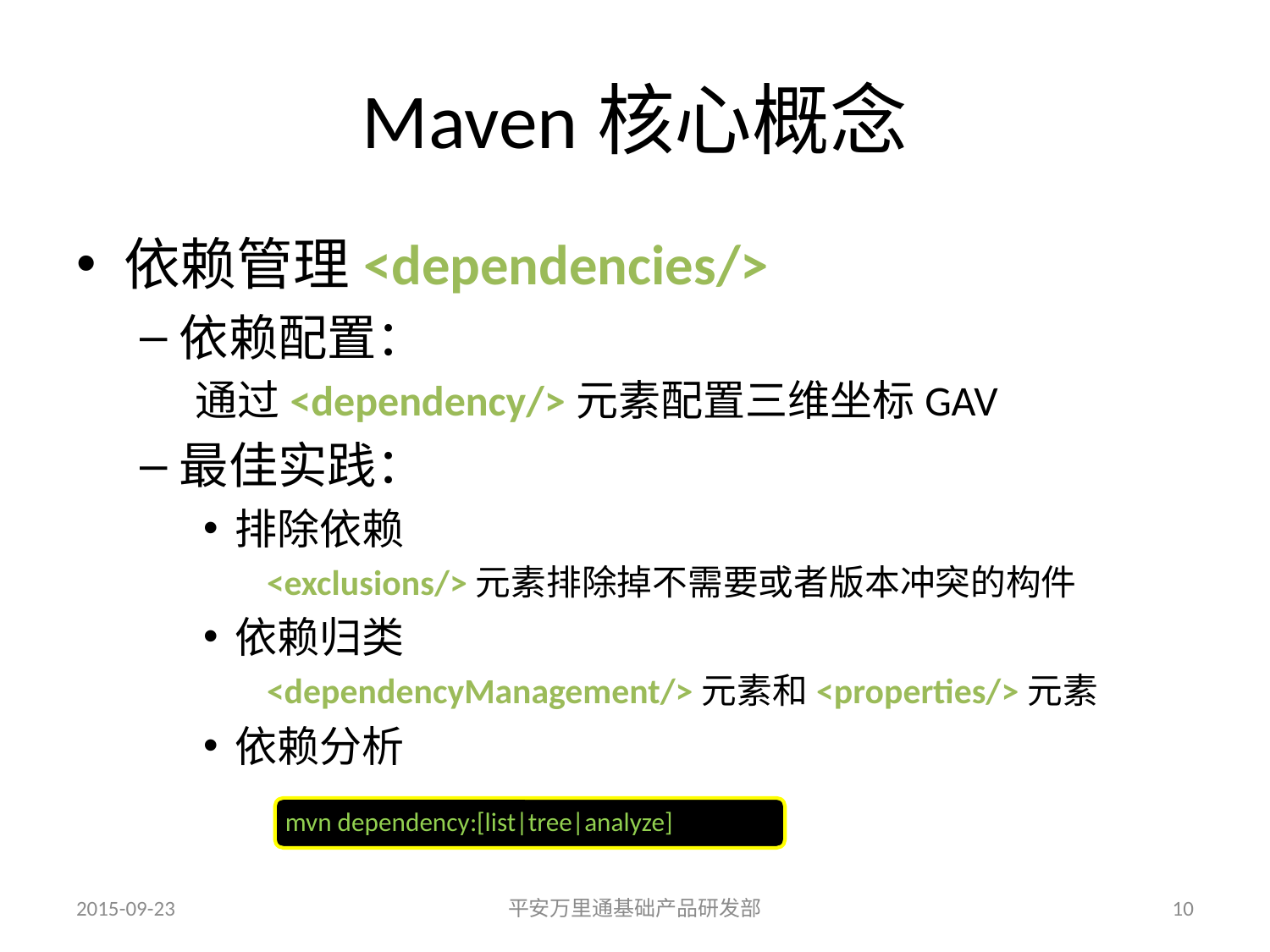

# Maven核心概念
依赖管理<dependencies/>
依赖配置：
通过<dependency/>元素配置三维坐标GAV
最佳实践：
排除依赖
<exclusions/>元素排除掉不需要或者版本冲突的构件
依赖归类
<dependencyManagement/>元素和<properties/>元素
依赖分析

mvn dependency:[list|tree|analyze]
2015-09-23
平安万里通基础产品研发部
10